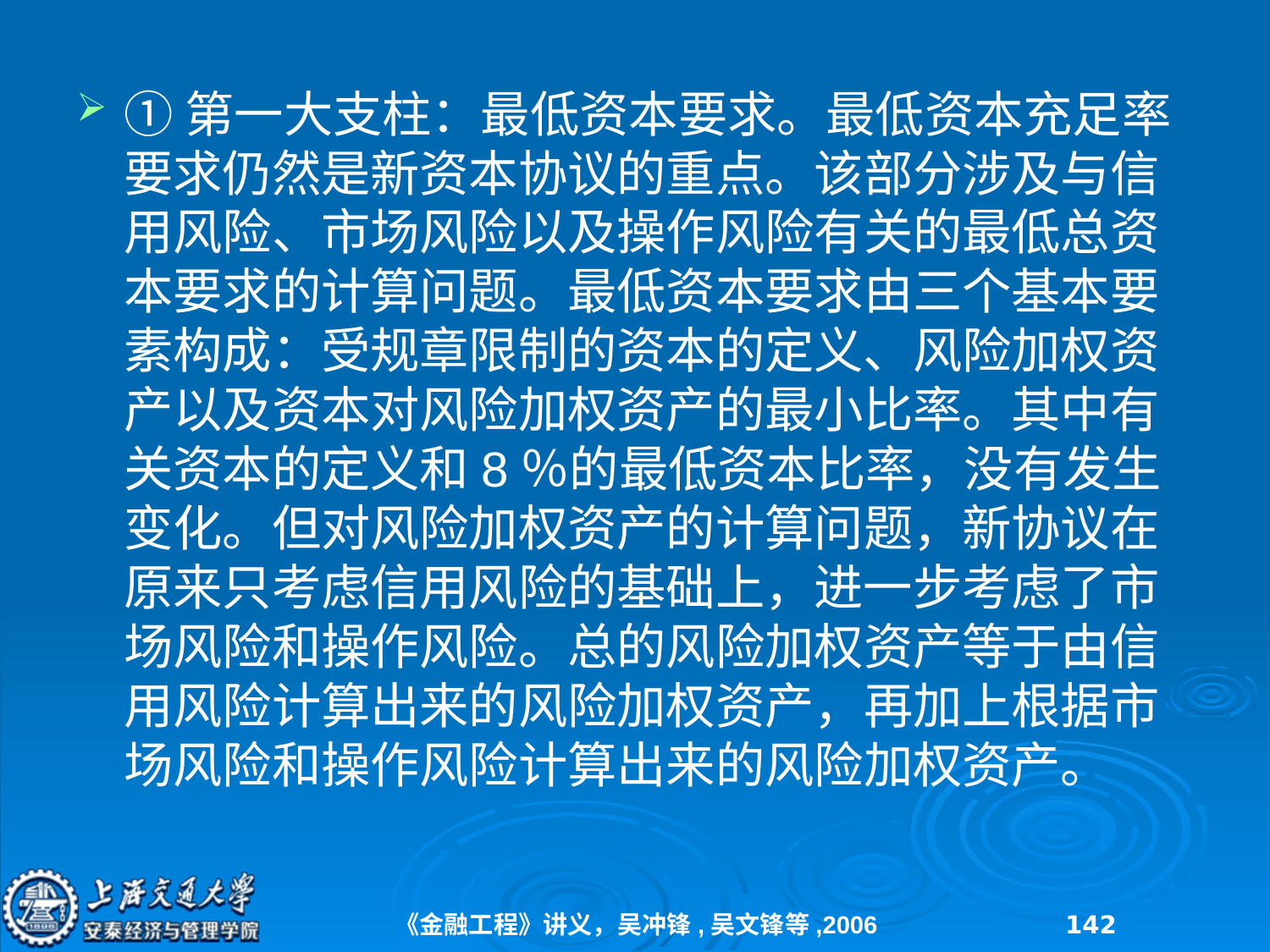

#
①第一大支柱：最低资本要求。最低资本充足率要求仍然是新资本协议的重点。该部分涉及与信用风险、市场风险以及操作风险有关的最低总资本要求的计算问题。最低资本要求由三个基本要素构成：受规章限制的资本的定义、风险加权资产以及资本对风险加权资产的最小比率。其中有关资本的定义和8％的最低资本比率，没有发生变化。但对风险加权资产的计算问题，新协议在原来只考虑信用风险的基础上，进一步考虑了市场风险和操作风险。总的风险加权资产等于由信用风险计算出来的风险加权资产，再加上根据市场风险和操作风险计算出来的风险加权资产。